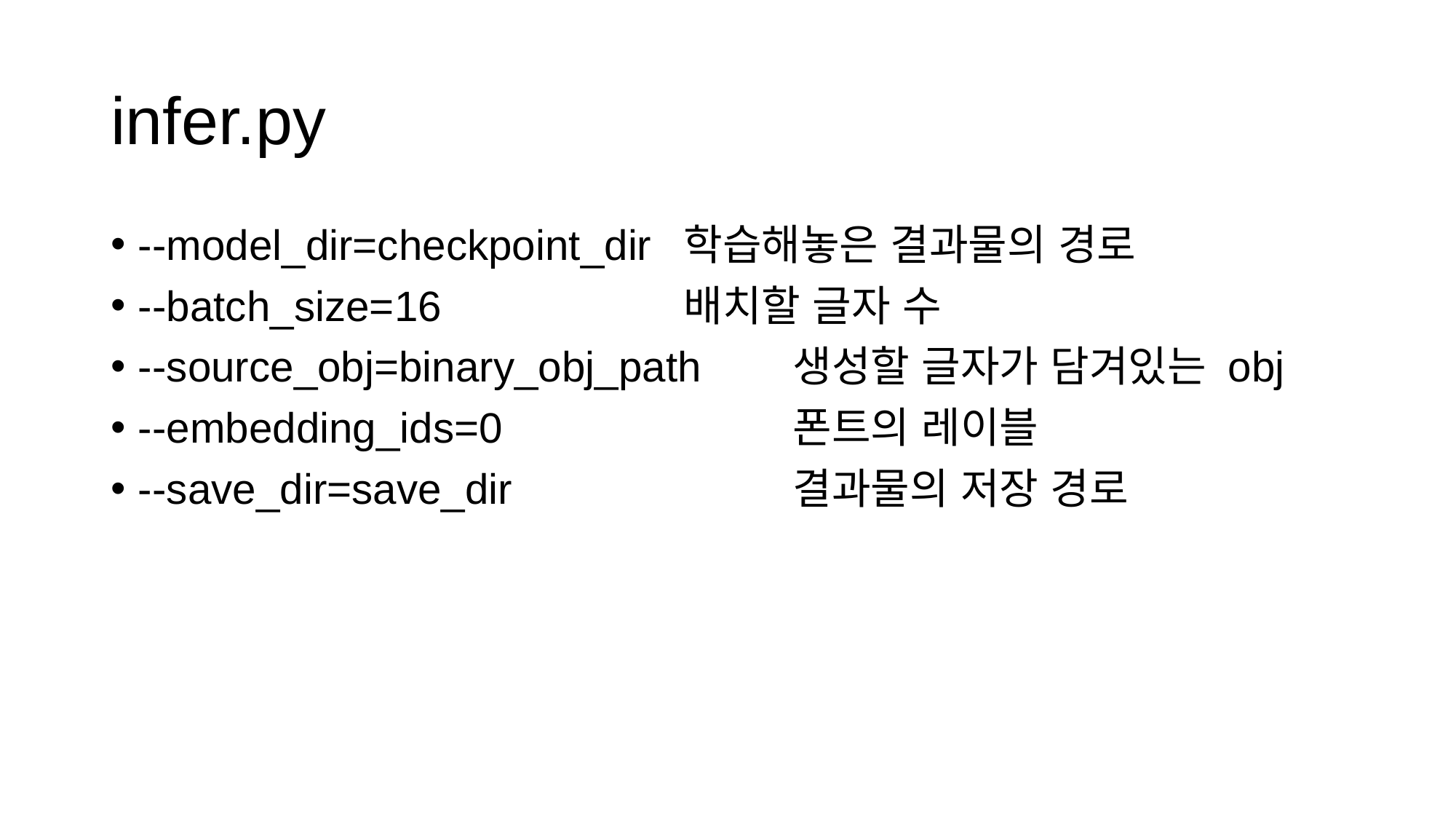

# infer.py
--model_dir=checkpoint_dir 	학습해놓은 결과물의 경로
--batch_size=16 			배치할 글자 수
--source_obj=binary_obj_path	생성할 글자가 담겨있는 obj
--embedding_ids=0			폰트의 레이블
--save_dir=save_dir			결과물의 저장 경로